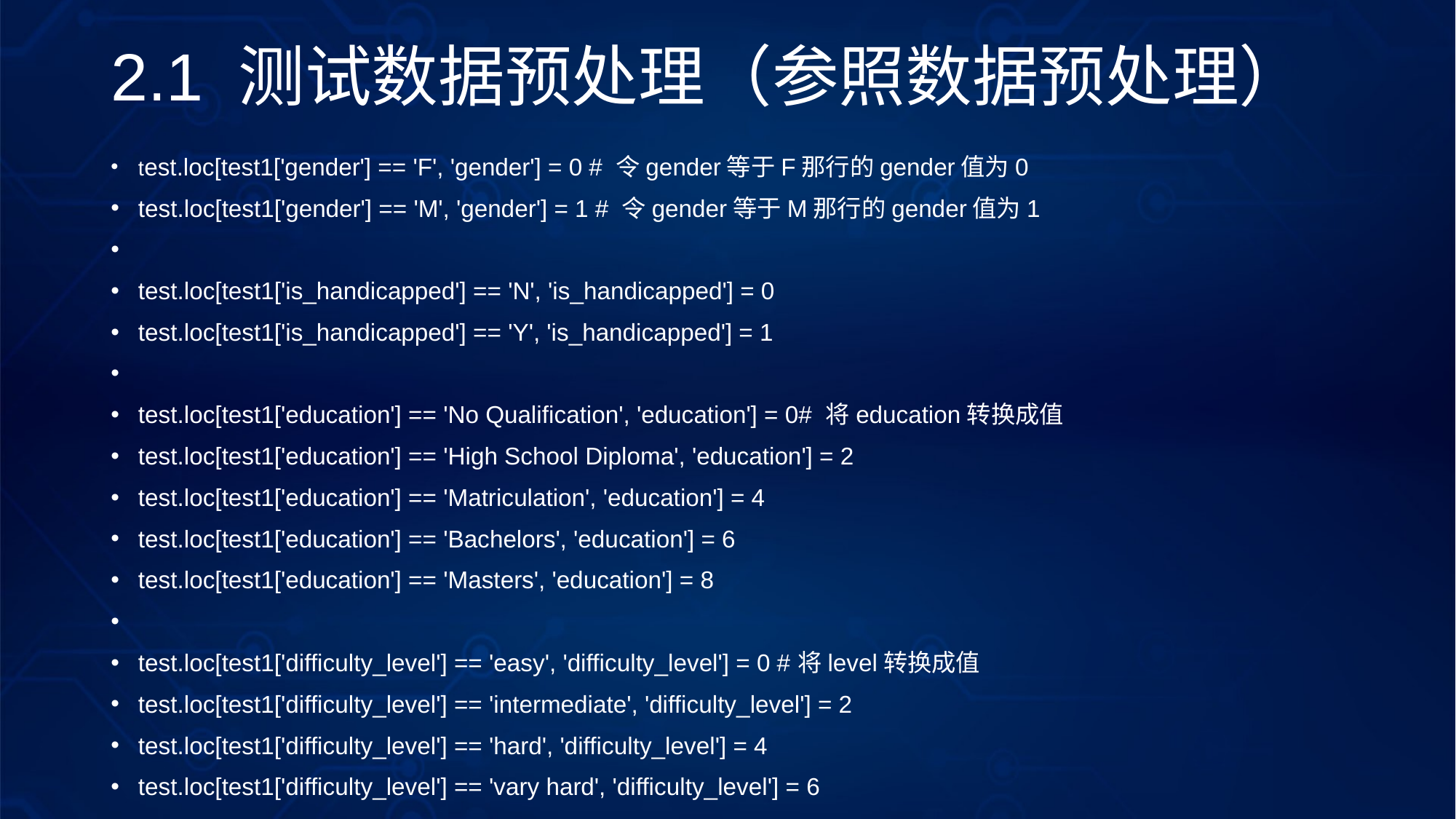

# 2.1 测试数据预处理（参照数据预处理）
test.loc[test1['gender'] == 'F', 'gender'] = 0 # 令gender等于F那行的gender值为0
test.loc[test1['gender'] == 'M', 'gender'] = 1 # 令gender等于M那行的gender值为1
​
test.loc[test1['is_handicapped'] == 'N', 'is_handicapped'] = 0
test.loc[test1['is_handicapped'] == 'Y', 'is_handicapped'] = 1
​
test.loc[test1['education'] == 'No Qualification', 'education'] = 0# 将education转换成值
test.loc[test1['education'] == 'High School Diploma', 'education'] = 2
test.loc[test1['education'] == 'Matriculation', 'education'] = 4
test.loc[test1['education'] == 'Bachelors', 'education'] = 6
test.loc[test1['education'] == 'Masters', 'education'] = 8
​
test.loc[test1['difficulty_level'] == 'easy', 'difficulty_level'] = 0 #将level转换成值
test.loc[test1['difficulty_level'] == 'intermediate', 'difficulty_level'] = 2
test.loc[test1['difficulty_level'] == 'hard', 'difficulty_level'] = 4
test.loc[test1['difficulty_level'] == 'vary hard', 'difficulty_level'] = 6